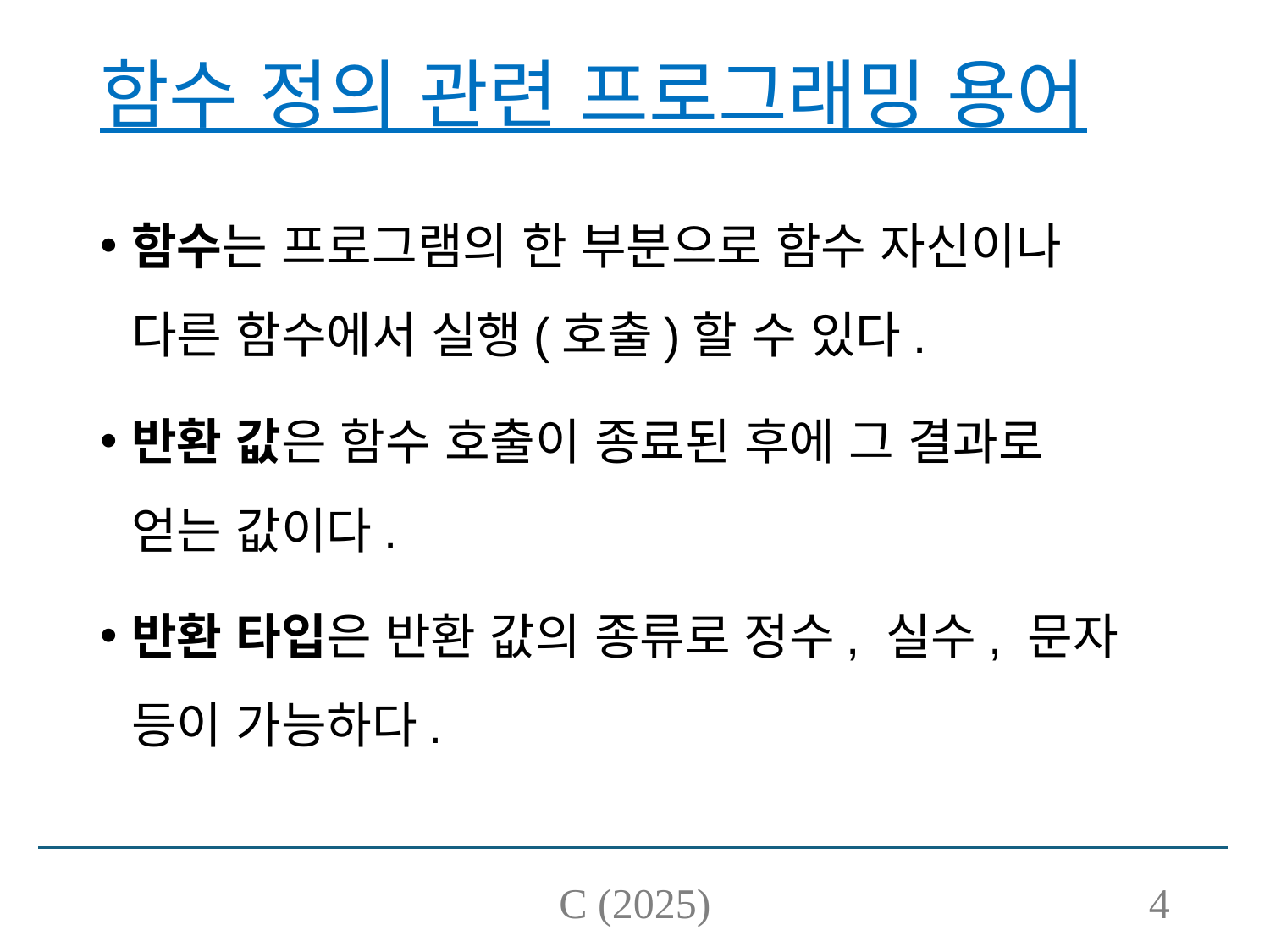

# 함수 정의 관련 프로그래밍 용어
함수는 프로그램의 한 부분으로 함수 자신이나 다른 함수에서 실행(호출)할 수 있다.
반환 값은 함수 호출이 종료된 후에 그 결과로 얻는 값이다.
반환 타입은 반환 값의 종류로 정수, 실수, 문자 등이 가능하다.
C (2025)
4